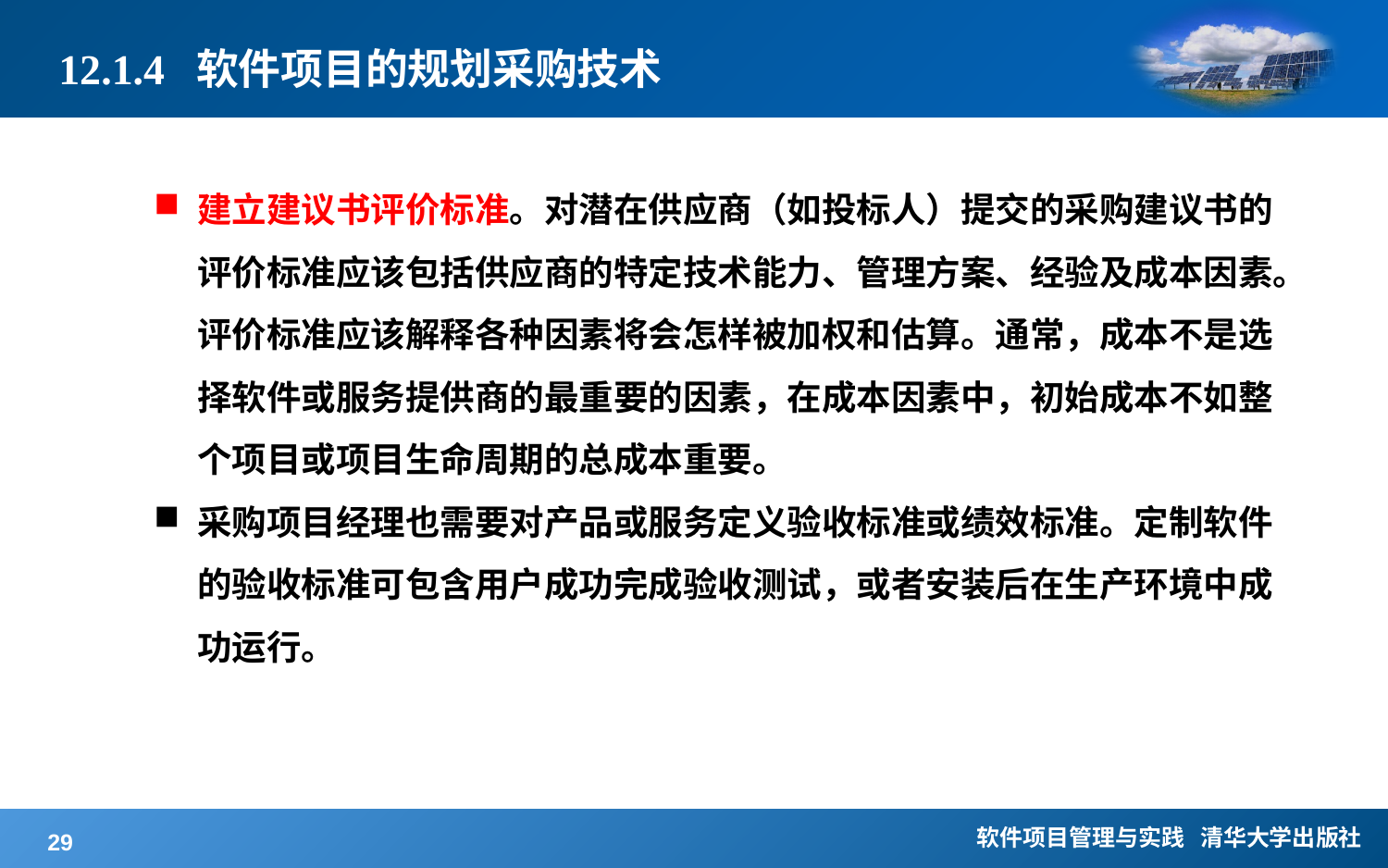

# 12.1.4  软件项目的规划采购技术
建立建议书评价标准。对潜在供应商（如投标人）提交的采购建议书的评价标准应该包括供应商的特定技术能力、管理方案、经验及成本因素。评价标准应该解释各种因素将会怎样被加权和估算。通常，成本不是选择软件或服务提供商的最重要的因素，在成本因素中，初始成本不如整个项目或项目生命周期的总成本重要。
采购项目经理也需要对产品或服务定义验收标准或绩效标准。定制软件的验收标准可包含用户成功完成验收测试，或者安装后在生产环境中成功运行。